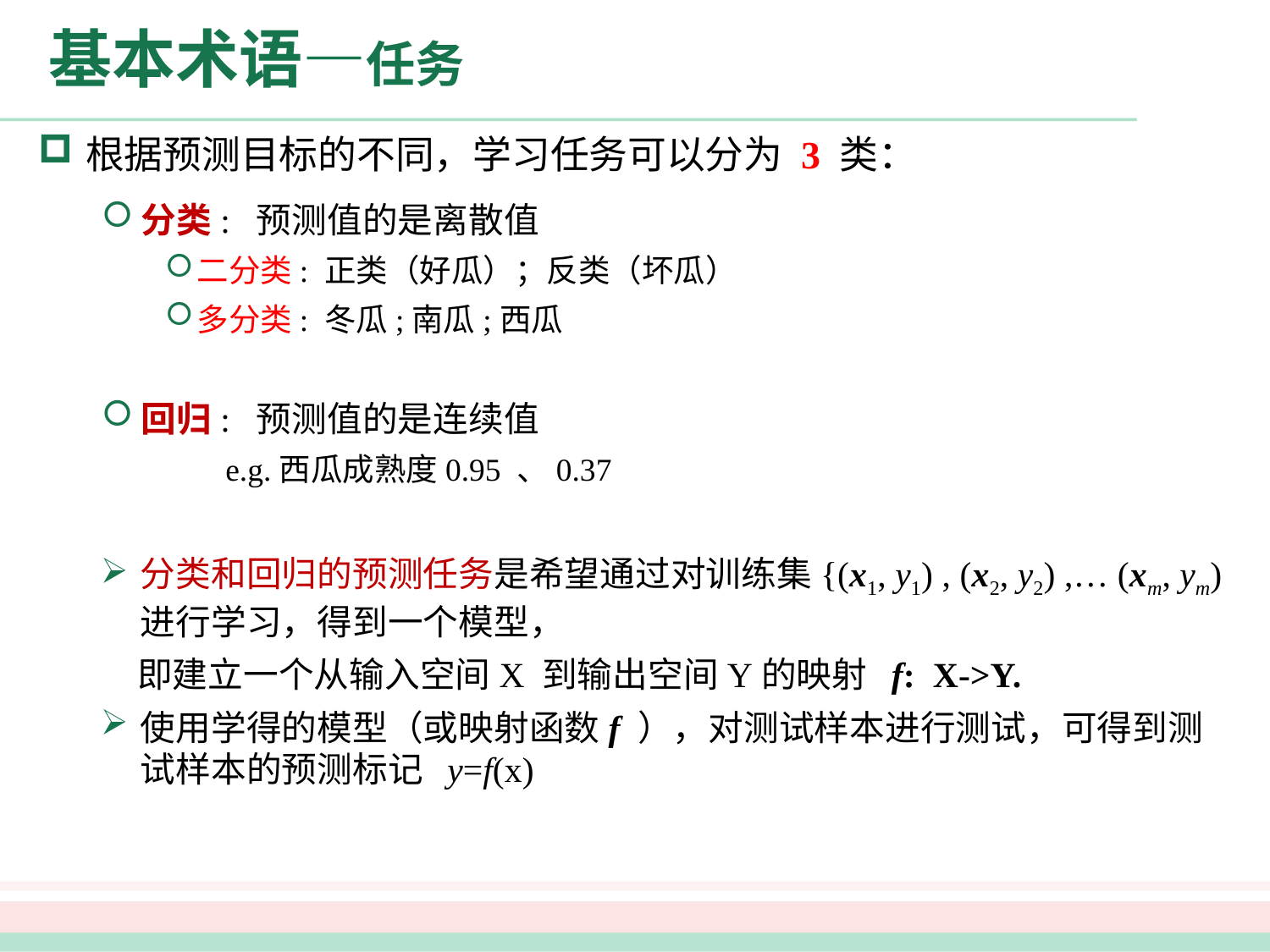

# 基本术语—任务
根据预测目标的不同，学习任务可以分为 3 类：
分类:  预测值的是离散值
二分类: 正类（好瓜）；反类（坏瓜）
多分类: 冬瓜;南瓜;西瓜

回归:  预测值的是连续值
e.g.西瓜成熟度0.95 、0.37

分类和回归的预测任务是希望通过对训练集{(x1, y1) , (x2, y2) ,… (xm, ym) 进行学习，得到一个模型，
即建立一个从输入空间X 到输出空间Y的映射  f:  X->Y.
使用学得的模型（或映射函数f ），对测试样本进行测试，可得到测试样本的预测标记  y=f(x)